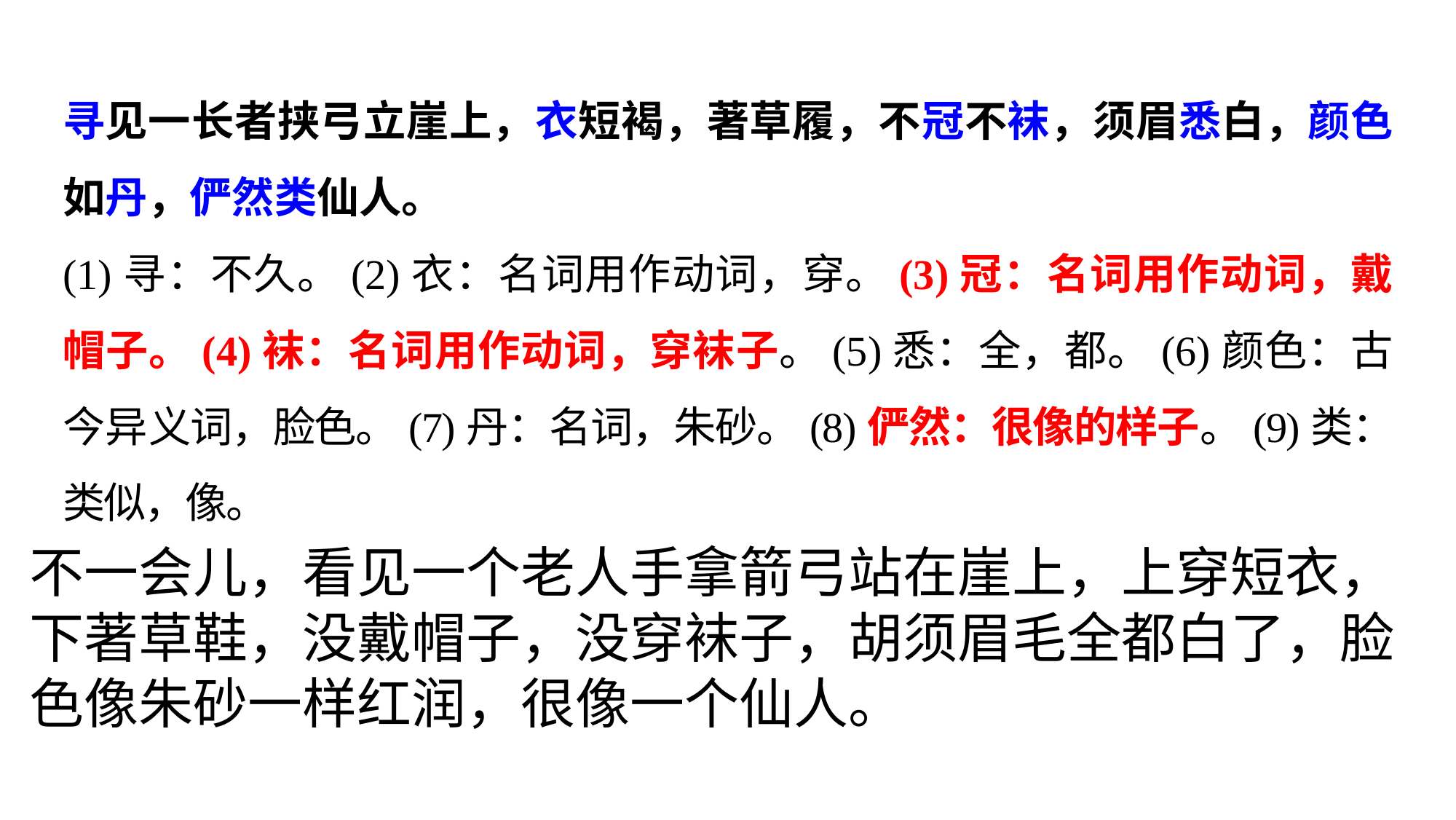

寻见一长者挟弓立崖上，衣短褐，著草履，不冠不袜，须眉悉白，颜色如丹，俨然类仙人。
(1)寻：不久。(2)衣：名词用作动词，穿。(3)冠：名词用作动词，戴帽子。(4)袜：名词用作动词，穿袜子。(5)悉：全，都。(6)颜色：古今异义词，脸色。(7)丹：名词，朱砂。(8)俨然：很像的样子。(9)类：类似，像。
不一会儿，看见一个老人手拿箭弓站在崖上，上穿短衣，下著草鞋，没戴帽子，没穿袜子，胡须眉毛全都白了，脸色像朱砂一样红润，很像一个仙人。